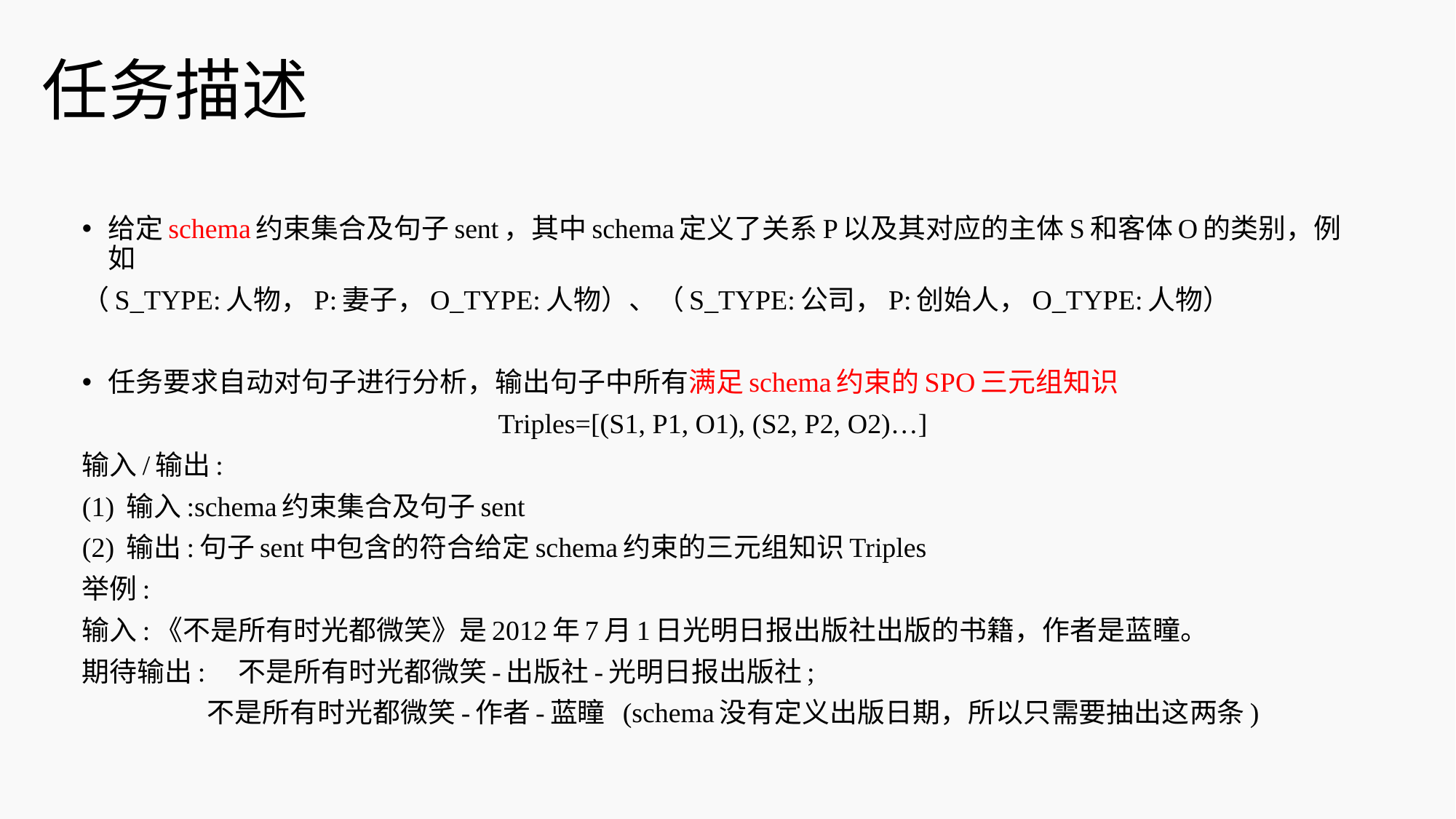

# 任务描述

给定schema约束集合及句子sent，其中schema定义了关系P以及其对应的主体S和客体O的类别，例如
（S_TYPE:人物，P:妻子，O_TYPE:人物）、（S_TYPE:公司，P:创始人，O_TYPE:人物）

任务要求自动对句子进行分析，输出句子中所有满足schema约束的SPO三元组知识
Triples=[(S1, P1, O1), (S2, P2, O2)…]
输入/输出:
(1) 输入:schema约束集合及句子sent
(2) 输出:句子sent中包含的符合给定schema约束的三元组知识Triples
举例:
输入:《不是所有时光都微笑》是2012年7月1日光明日报出版社出版的书籍，作者是蓝瞳。
期待输出:    不是所有时光都微笑-出版社-光明日报出版社;
	      不是所有时光都微笑-作者-蓝瞳  (schema没有定义出版日期，所以只需要抽出这两条)